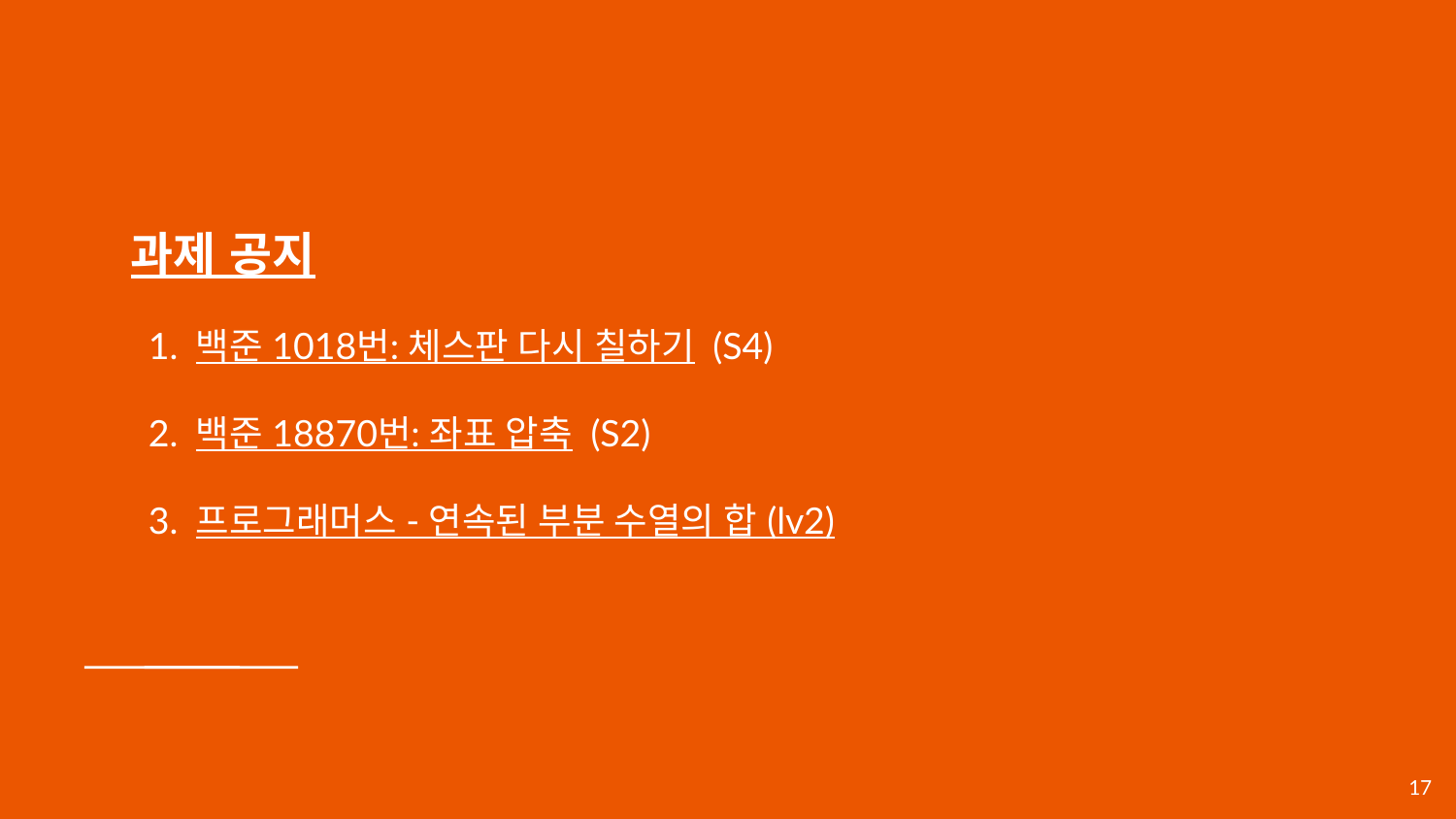

# 과제 공지
1. 백준 1018번: 체스판 다시 칠하기 (S4)

2. 백준 18870번: 좌표 압축 (S2)

3. 프로그래머스 - 연속된 부분 수열의 합 (lv2)

17